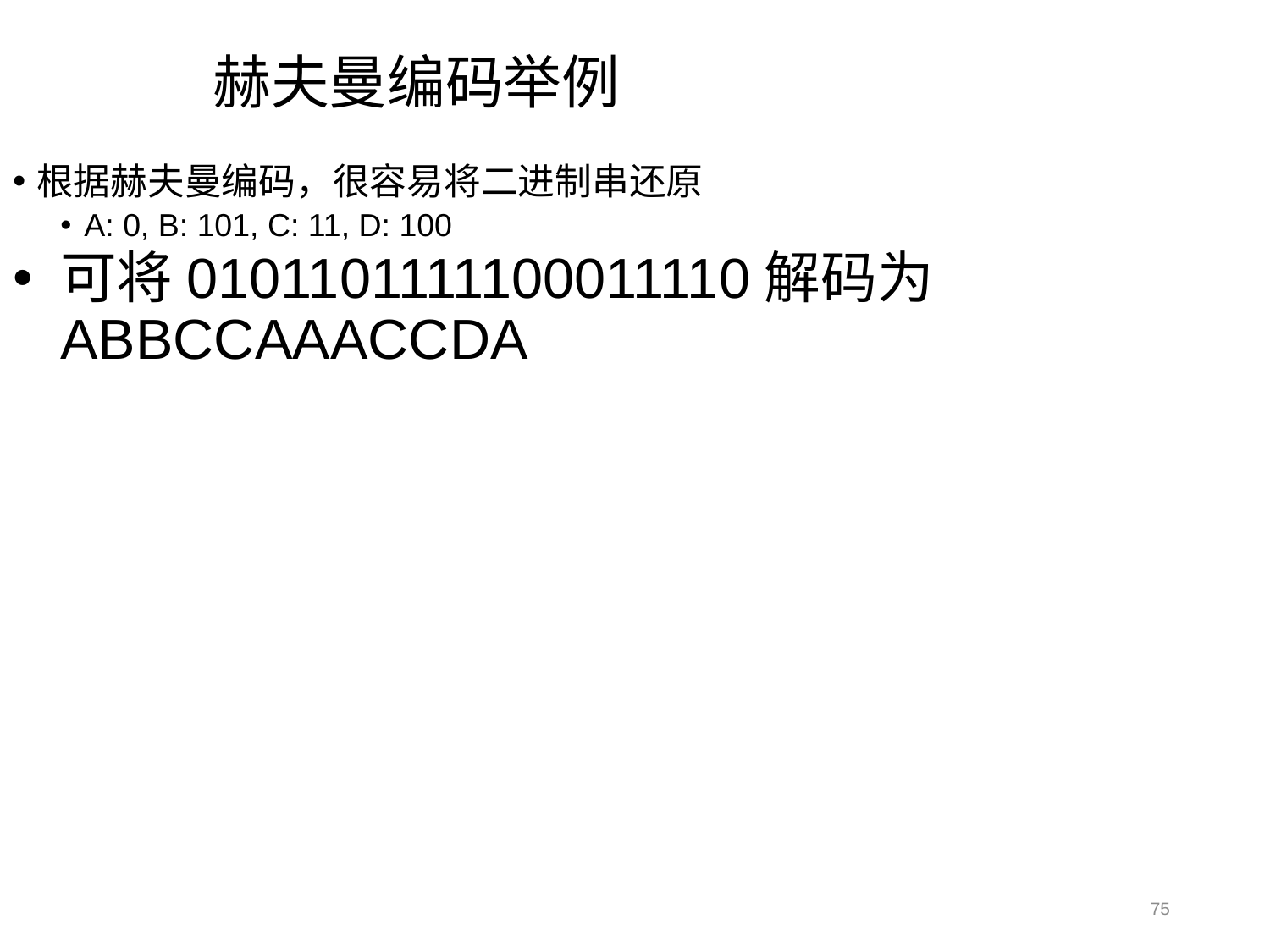

赫夫曼编码举例
根据赫夫曼编码，很容易将二进制串还原
A: 0, B: 101, C: 11, D: 100
可将0101101111100011110解码为ABBCCAAACCDA

75